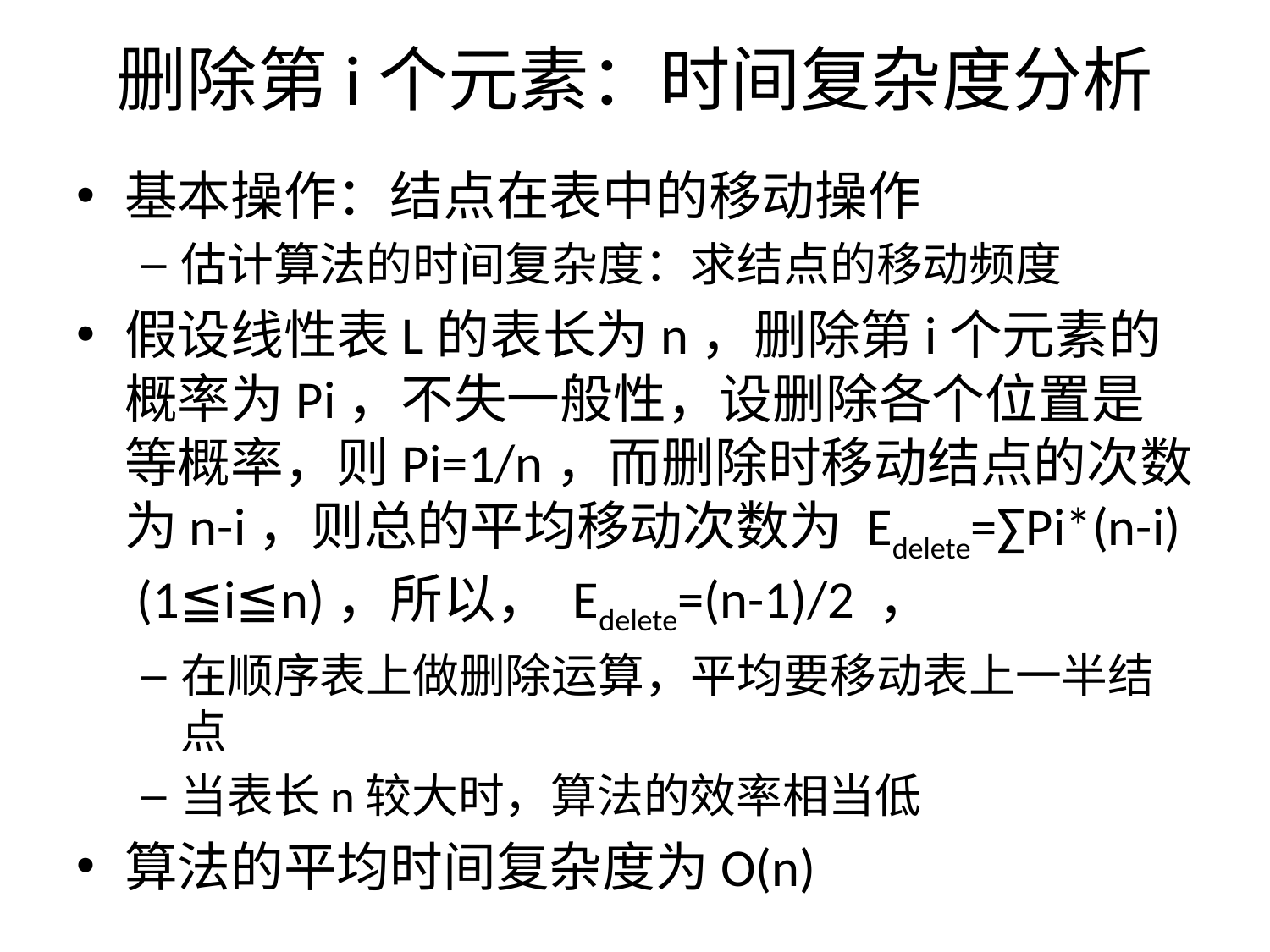

# 删除第i个元素：时间复杂度分析
基本操作：结点在表中的移动操作
估计算法的时间复杂度：求结点的移动频度
假设线性表L的表长为n，删除第i个元素的概率为Pi，不失一般性，设删除各个位置是等概率，则Pi=1/n，而删除时移动结点的次数为n-i，则总的平均移动次数为 Edelete=∑Pi*(n-i)   (1≦i≦n)，所以， Edelete=(n-1)/2 ，
在顺序表上做删除运算，平均要移动表上一半结点
当表长n较大时，算法的效率相当低
算法的平均时间复杂度为O(n)